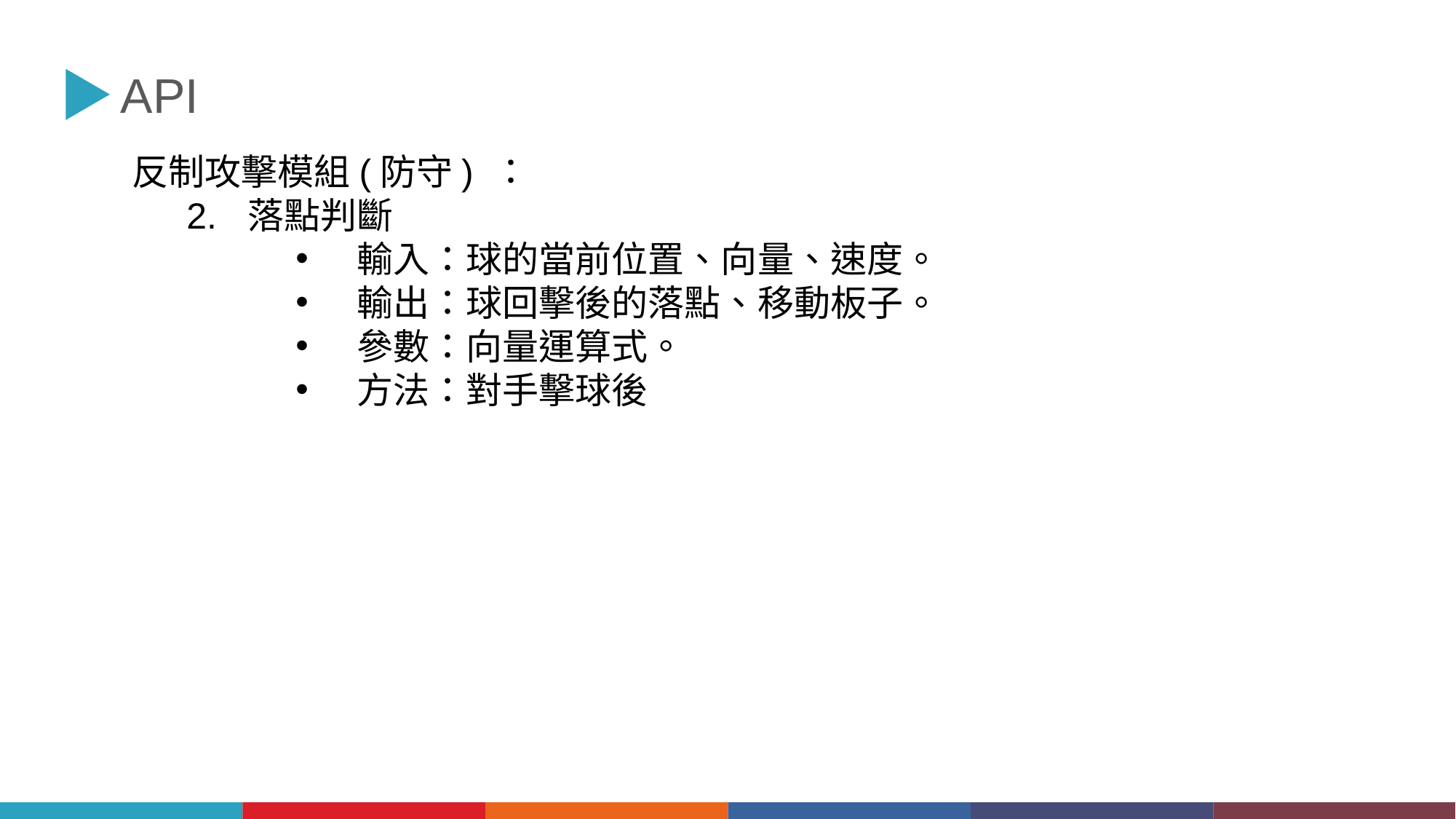

API

反制攻擊模組(防守) ：
落點判斷
輸入：球的當前位置、向量、速度。
輸出：球回擊後的落點、移動板子。
參數：向量運算式。
方法：對手擊球後